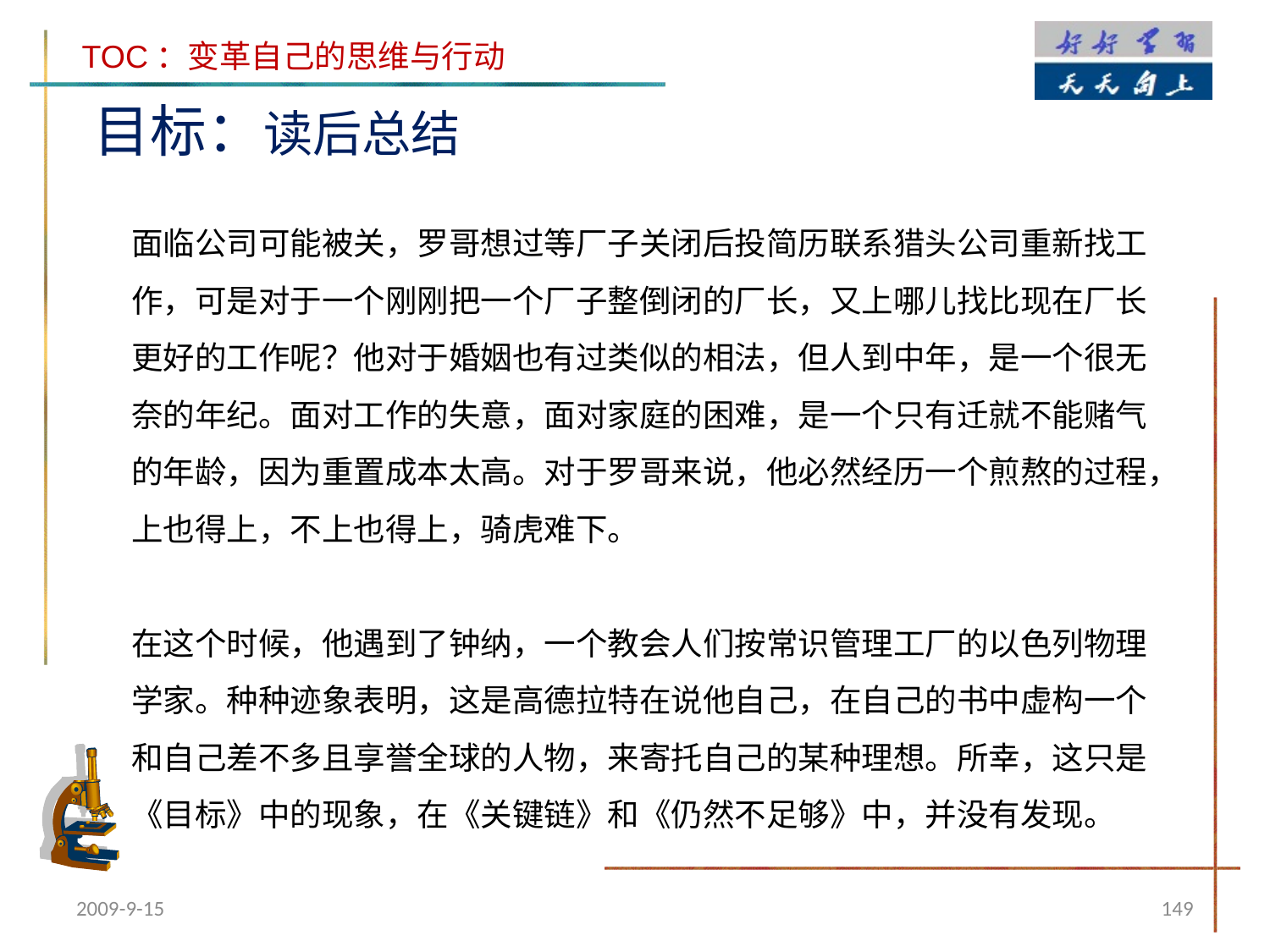

目标：读后总结
面临公司可能被关，罗哥想过等厂子关闭后投简历联系猎头公司重新找工作，可是对于一个刚刚把一个厂子整倒闭的厂长，又上哪儿找比现在厂长更好的工作呢？他对于婚姻也有过类似的相法，但人到中年，是一个很无奈的年纪。面对工作的失意，面对家庭的困难，是一个只有迁就不能赌气的年龄，因为重置成本太高。对于罗哥来说，他必然经历一个煎熬的过程，上也得上，不上也得上，骑虎难下。

在这个时候，他遇到了钟纳，一个教会人们按常识管理工厂的以色列物理学家。种种迹象表明，这是高德拉特在说他自己，在自己的书中虚构一个和自己差不多且享誉全球的人物，来寄托自己的某种理想。所幸，这只是《目标》中的现象，在《关键链》和《仍然不足够》中，并没有发现。
2009-9-15
149